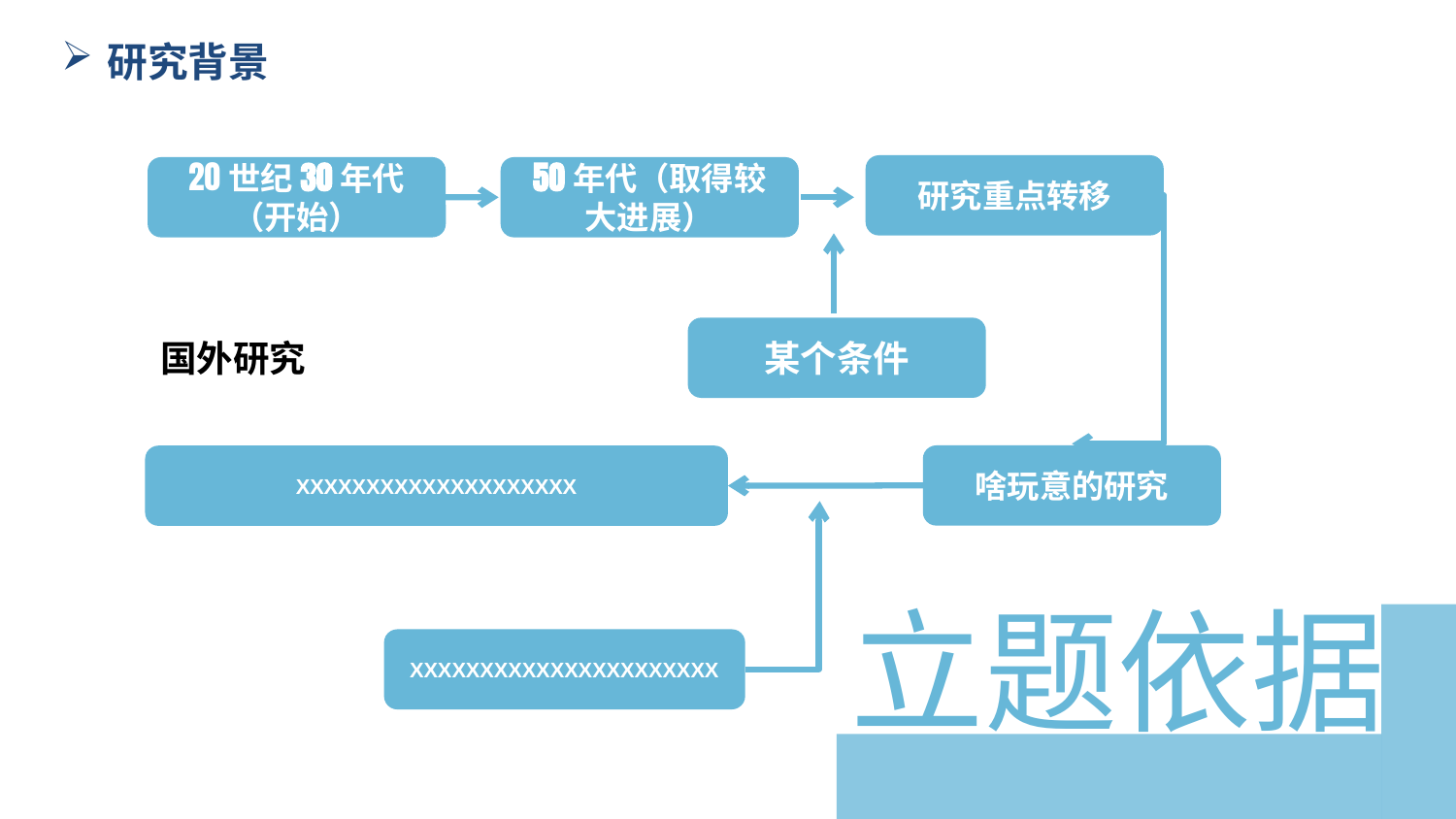

研究背景
研究重点转移
50年代（取得较大进展）
20世纪30年代（开始）
某个条件
国外研究
啥玩意的研究
XXXXXXXXXXXXXXXXXXXX
立题依据

XXXXXXXXXXXXXXXXXXXXXX